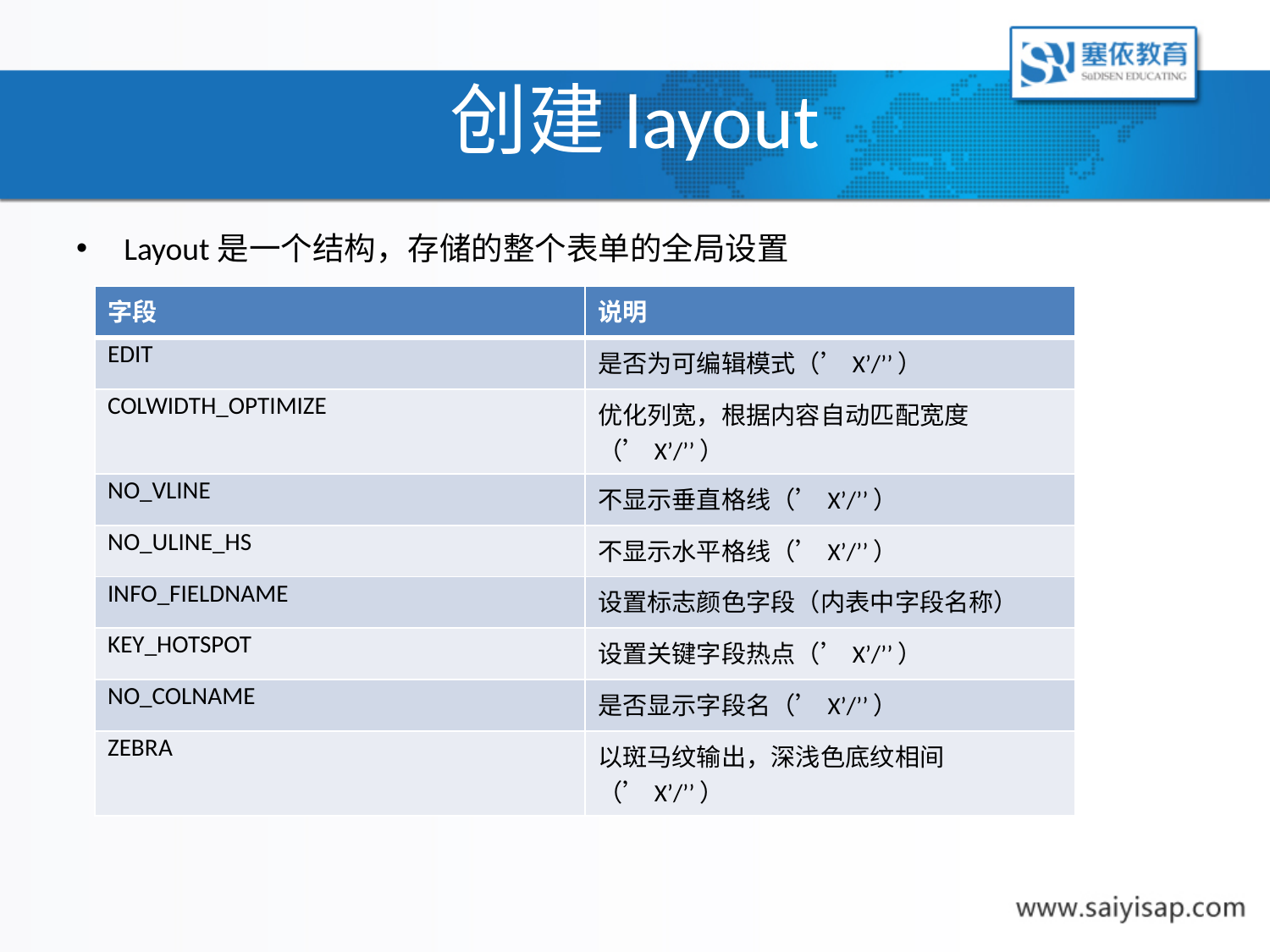

# 创建layout
Layout是一个结构，存储的整个表单的全局设置
| 字段 | 说明 |
| --- | --- |
| EDIT | 是否为可编辑模式（’X’/’’） |
| COLWIDTH\_OPTIMIZE | 优化列宽，根据内容自动匹配宽度（’X’/’’） |
| NO\_VLINE | 不显示垂直格线（’X’/’’） |
| NO\_ULINE\_HS | 不显示水平格线（’X’/’’） |
| INFO\_FIELDNAME | 设置标志颜色字段（内表中字段名称） |
| KEY\_HOTSPOT | 设置关键字段热点（’X’/’’） |
| NO\_COLNAME | 是否显示字段名（’X’/’’） |
| ZEBRA | 以斑马纹输出，深浅色底纹相间（’X’/’’） |